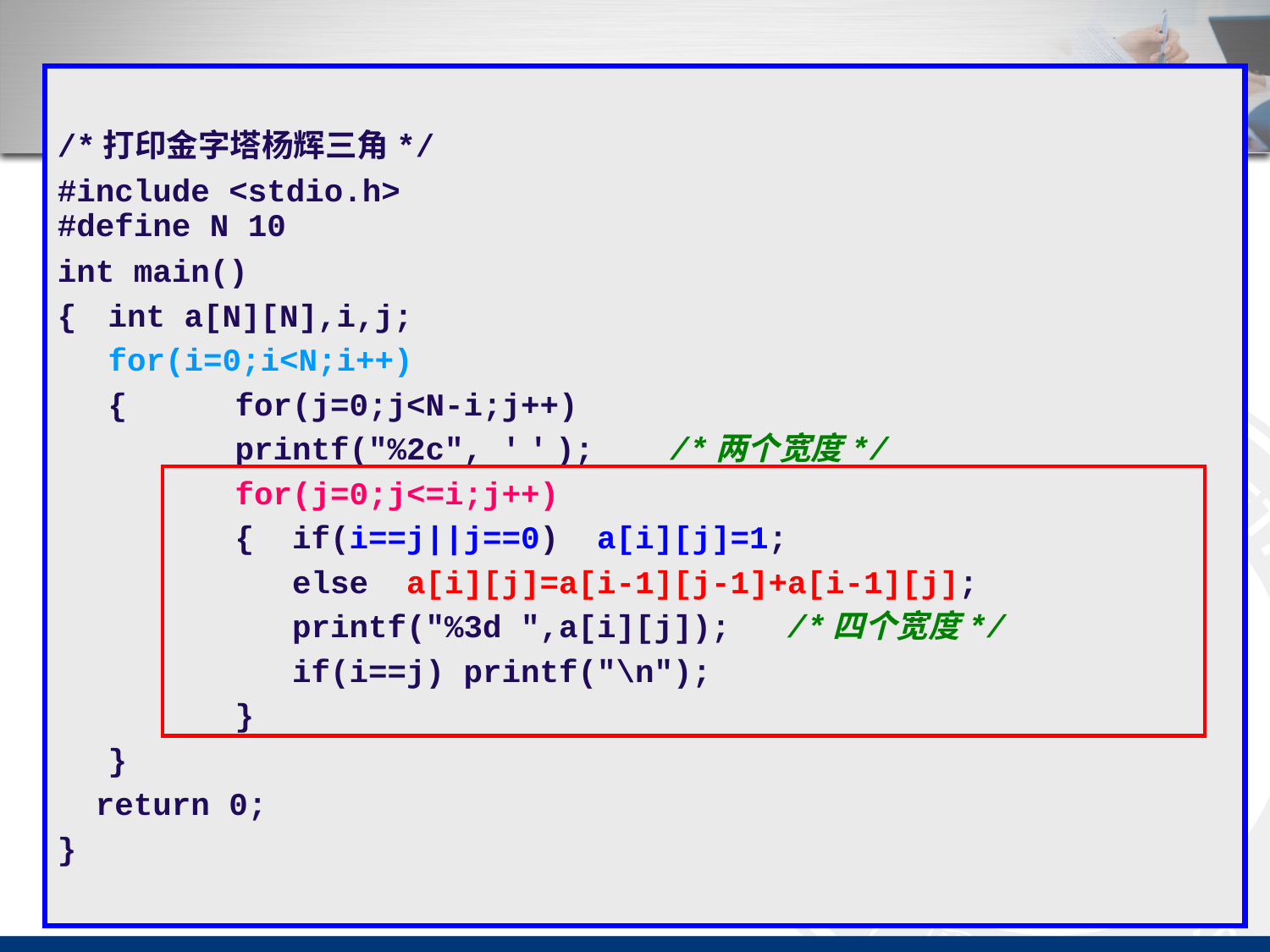

/*打印金字塔杨辉三角*/
#include <stdio.h>
#define N 10
int main()
{	int a[N][N],i,j;
	for(i=0;i<N;i++)
	{	for(j=0;j<N-i;j++)
		printf("%2c", ' ' );    /*两个宽度*/
		for(j=0;j<=i;j++)
		{  if(i==j||j==0)  a[i][j]=1;
		   else  a[i][j]=a[i-1][j-1]+a[i-1][j];
		   printf("%3d ",a[i][j]);   /*四个宽度*/
		   if(i==j) printf("\n");
		}
	}
  return 0;
}
# 数组应用举例